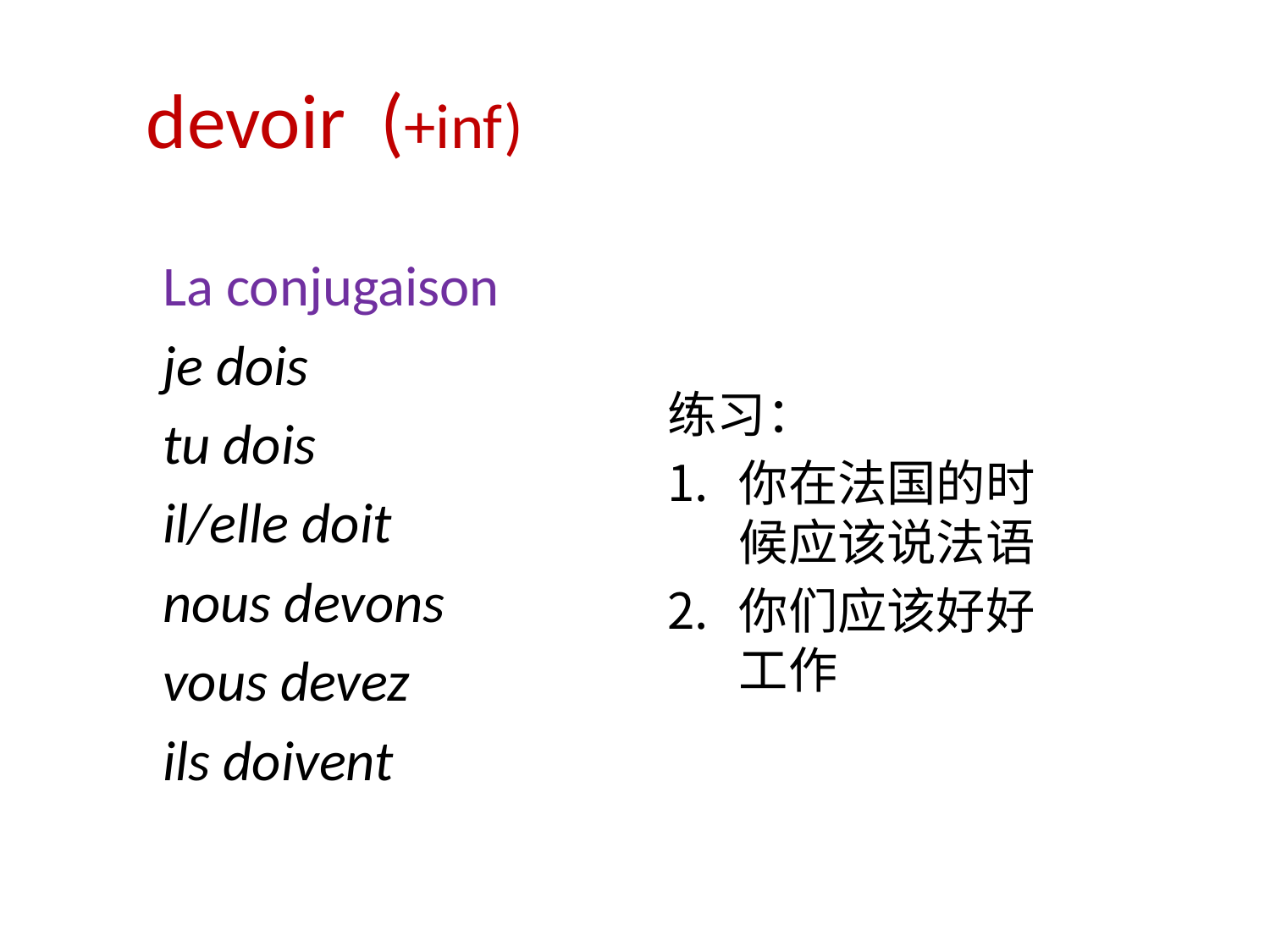

# devoir  (+inf)
La conjugaison
je dois
tu dois
il/elle doit
nous devons
vous devez
ils doivent

练习：
你在法国的时候应该说法语
你们应该好好工作